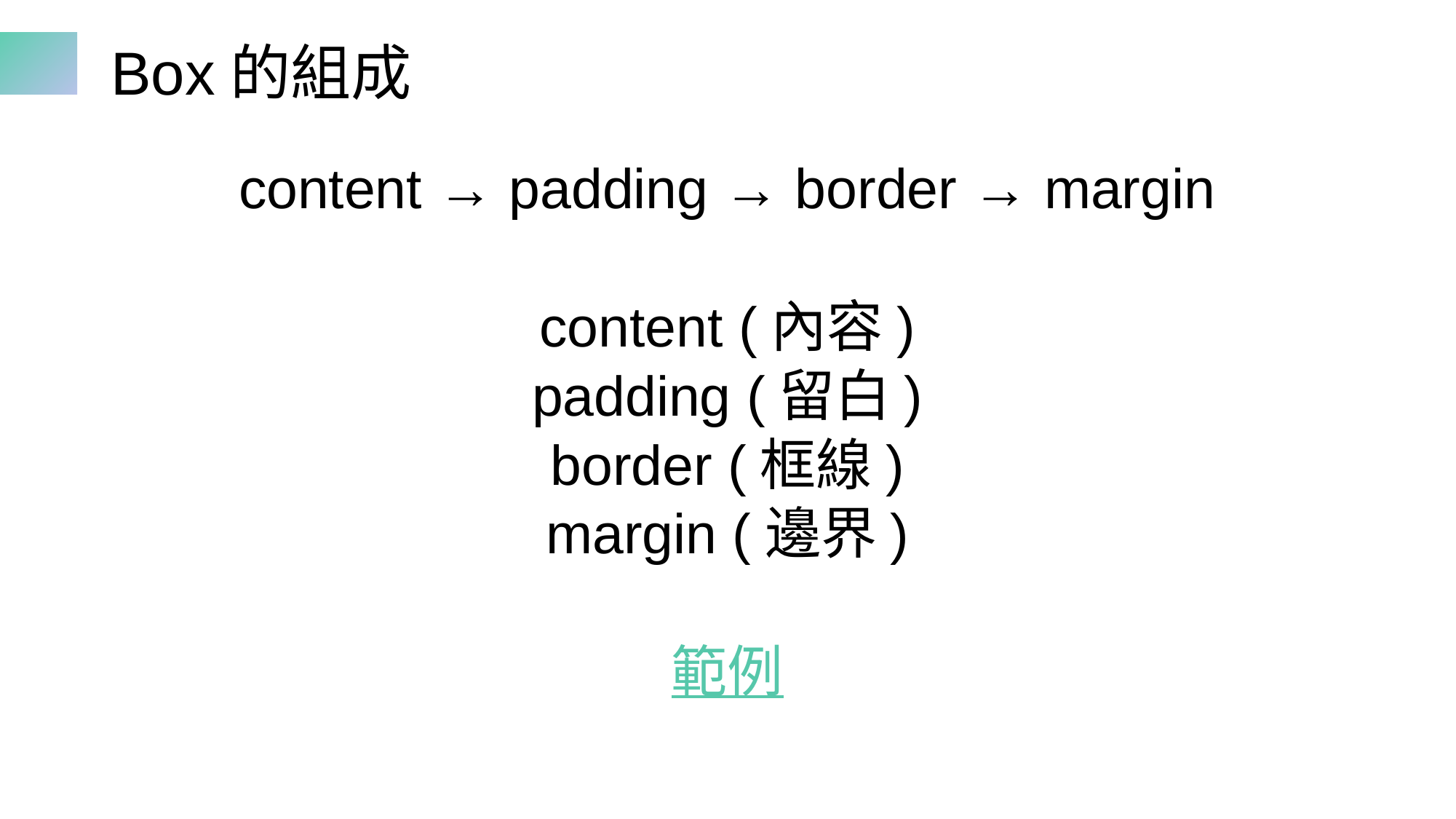

# Box的組成
content → padding → border → margin

content (內容)
padding (留白)
border (框線)
margin (邊界)

範例